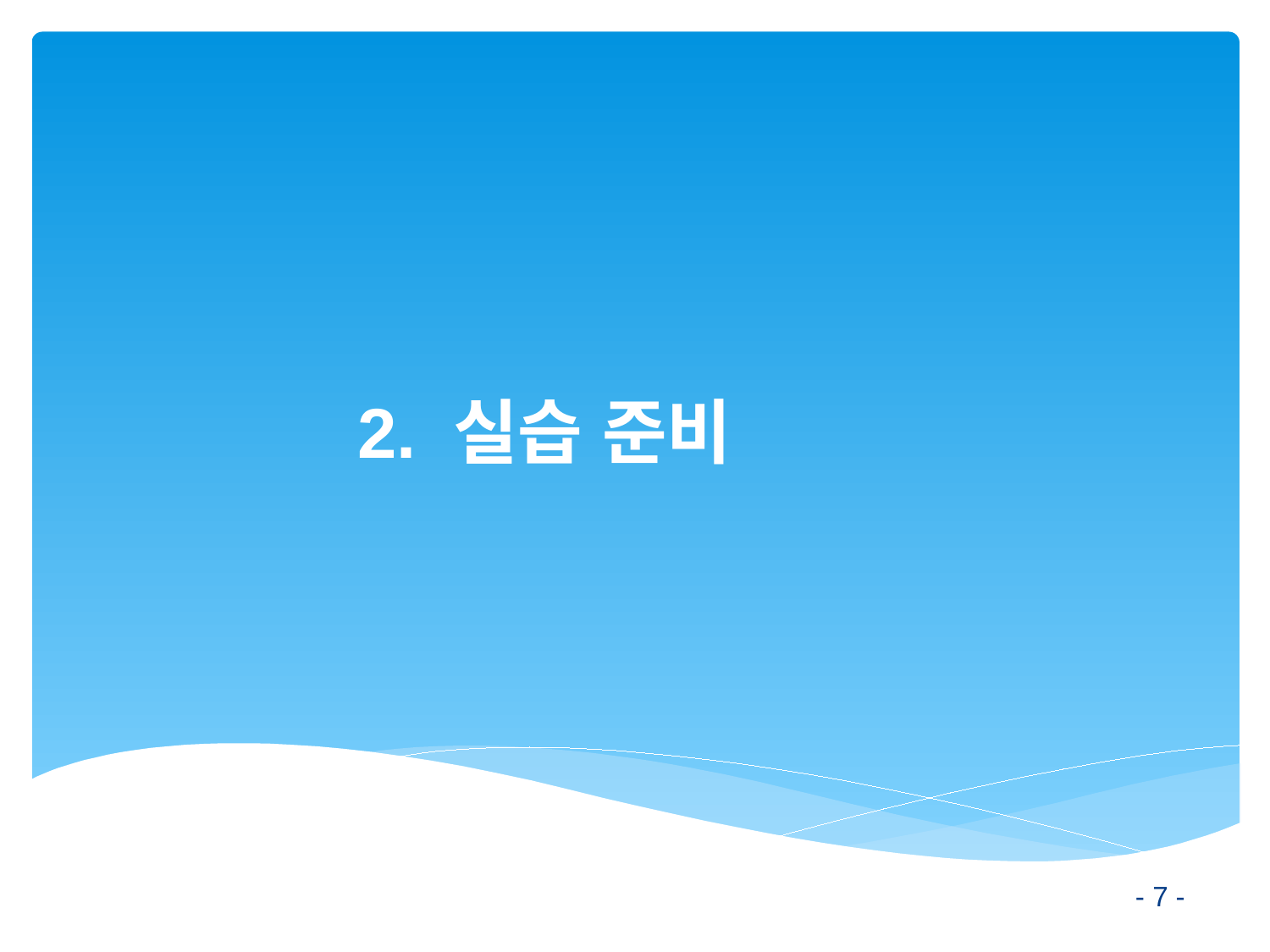

# 2. 실습 준비
- 7 -